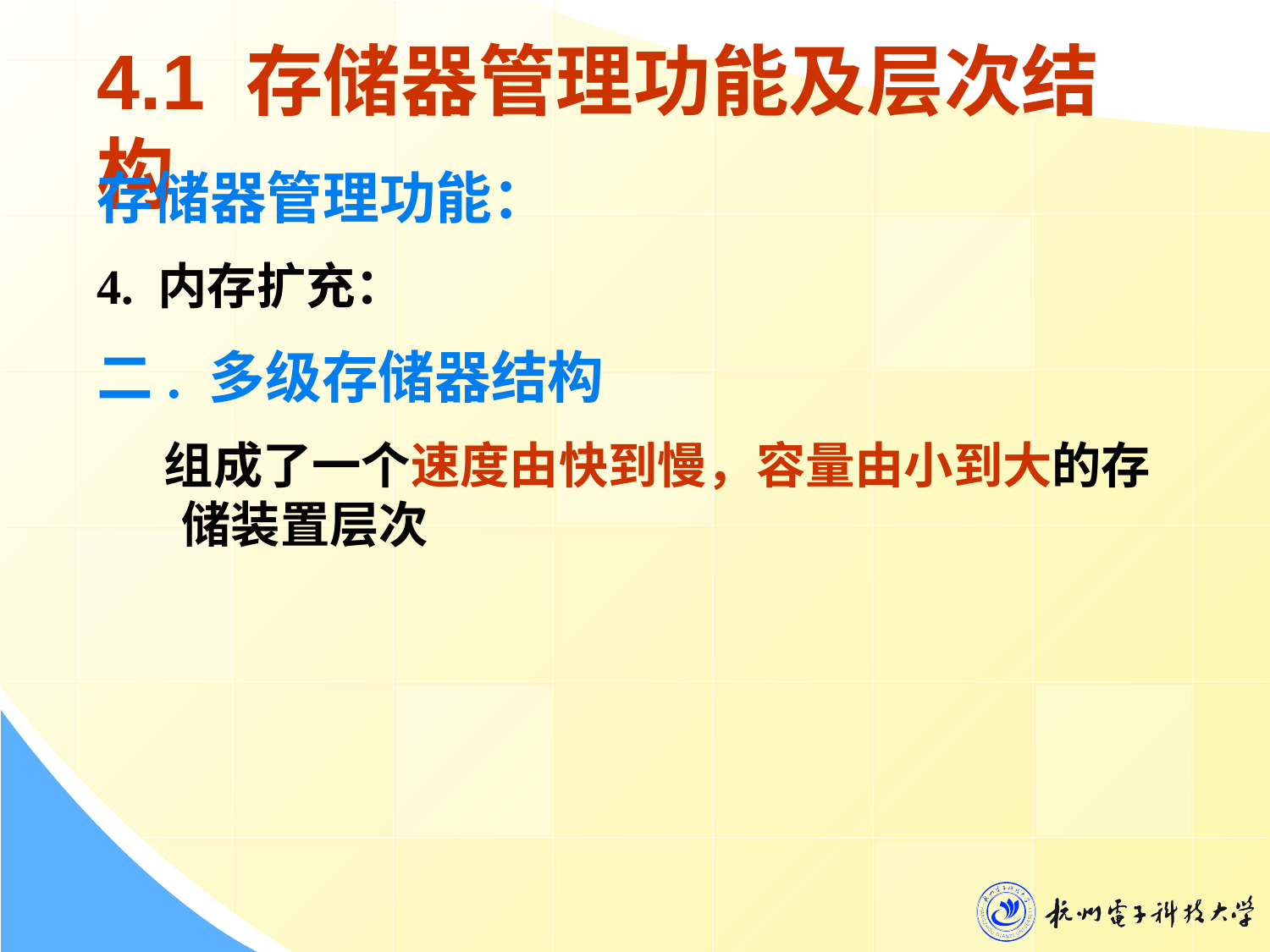

4.1 存储器管理功能及层次结构
存储器管理功能：
4. 内存扩充：
二. 多级存储器结构
      组成了一个速度由快到慢，容量由小到大的存储装置层次